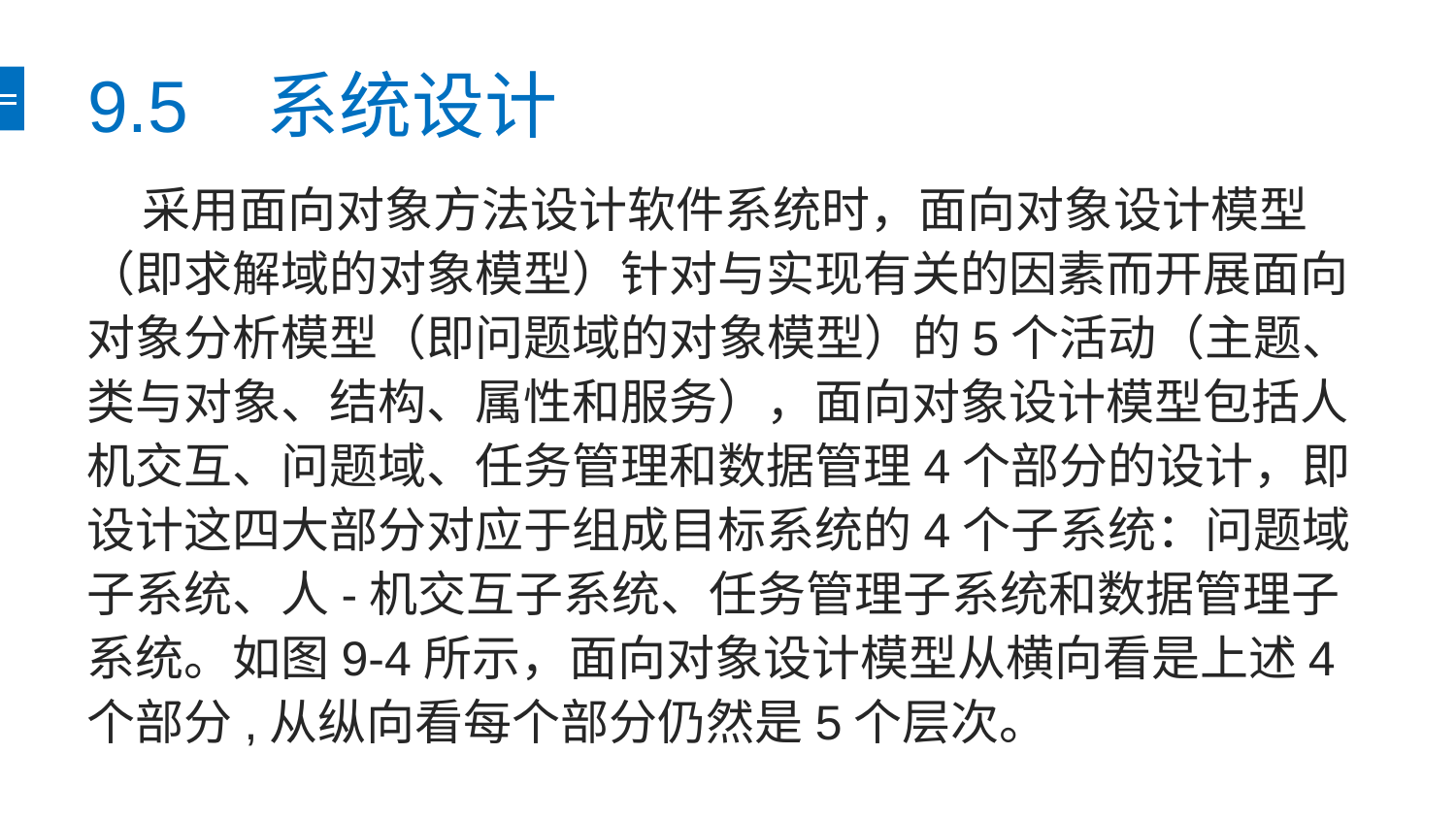

# 9.5   系统设计
    采用面向对象方法设计软件系统时，面向对象设计模型（即求解域的对象模型）针对与实现有关的因素而开展面向对象分析模型（即问题域的对象模型）的5个活动（主题、类与对象、结构、属性和服务），面向对象设计模型包括人机交互、问题域、任务管理和数据管理4个部分的设计，即设计这四大部分对应于组成目标系统的4个子系统：问题域子系统、人-机交互子系统、任务管理子系统和数据管理子系统。如图9-4所示，面向对象设计模型从横向看是上述4个部分,从纵向看每个部分仍然是5个层次。